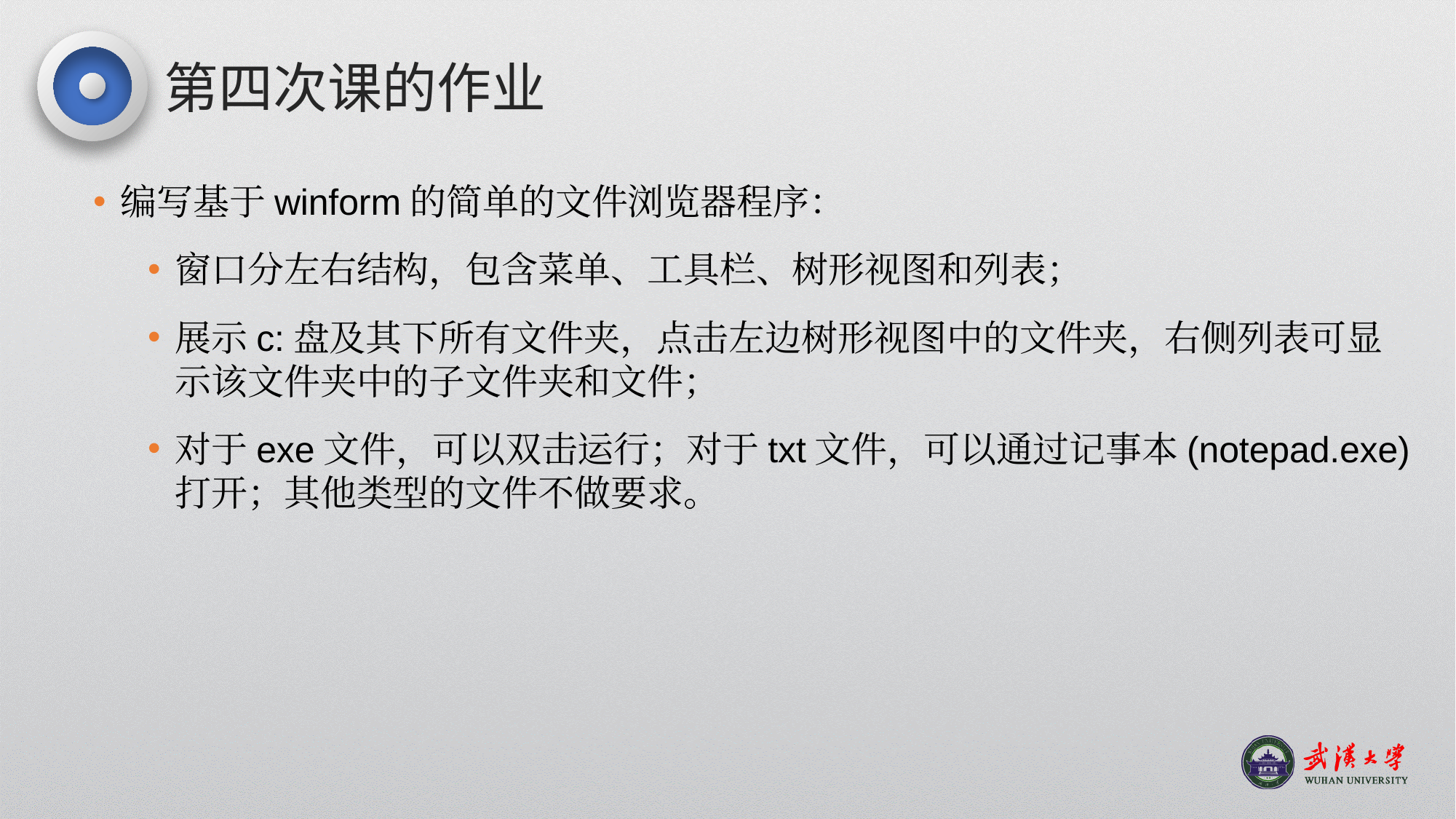

第四次课的作业
编写基于winform的简单的文件浏览器程序：
窗口分左右结构，包含菜单、工具栏、树形视图和列表；
展示c:盘及其下所有文件夹，点击左边树形视图中的文件夹，右侧列表可显示该文件夹中的子文件夹和文件；
对于exe文件，可以双击运行；对于txt文件，可以通过记事本(notepad.exe)打开；其他类型的文件不做要求。